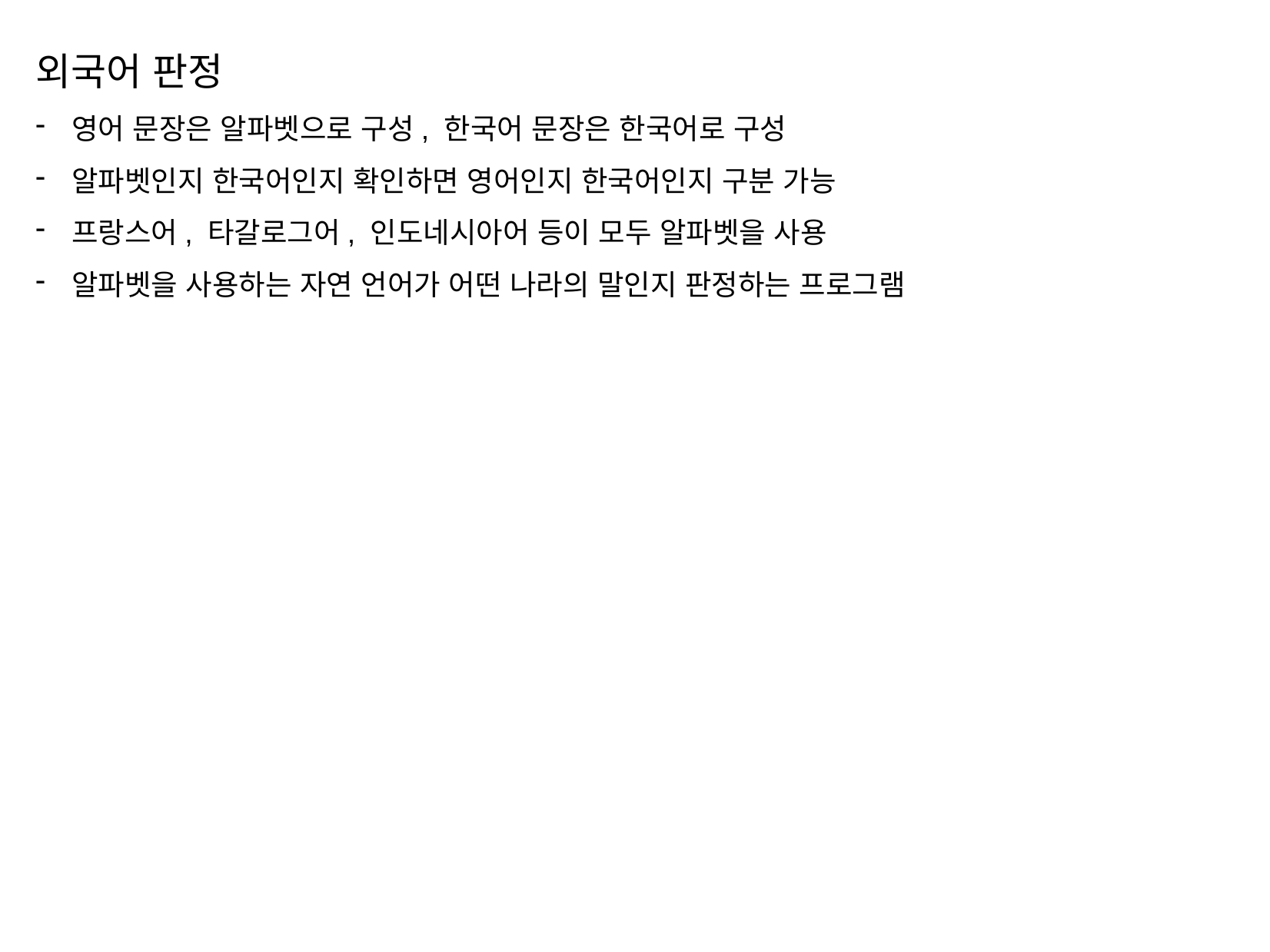

외국어 판정
영어 문장은 알파벳으로 구성, 한국어 문장은 한국어로 구성
알파벳인지 한국어인지 확인하면 영어인지 한국어인지 구분 가능
프랑스어, 타갈로그어, 인도네시아어 등이 모두 알파벳을 사용
알파벳을 사용하는 자연 언어가 어떤 나라의 말인지 판정하는 프로그램